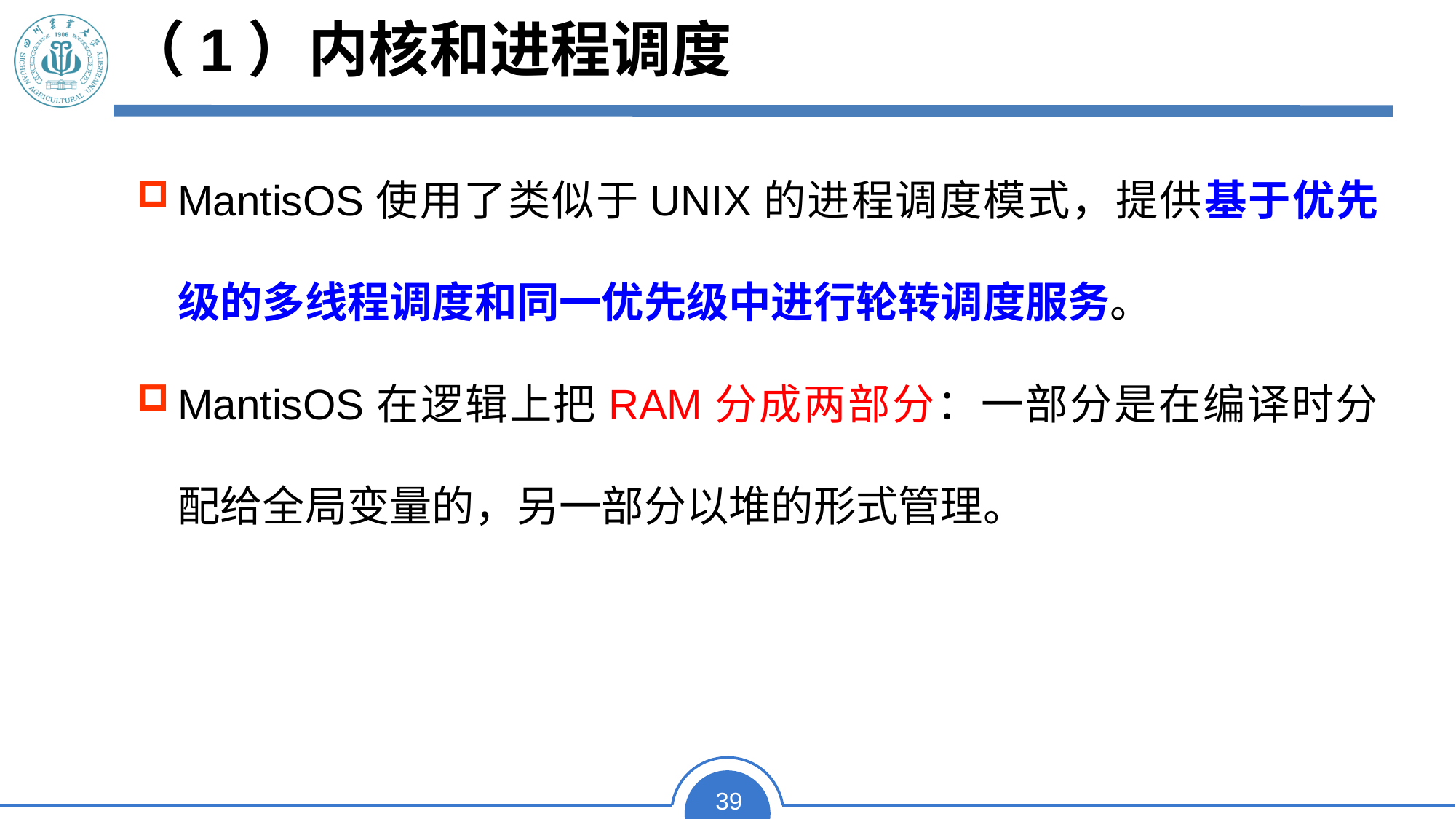

# （1）内核和进程调度
MantisOS使用了类似于UNIX的进程调度模式，提供基于优先级的多线程调度和同一优先级中进行轮转调度服务。
MantisOS在逻辑上把RAM分成两部分：一部分是在编译时分配给全局变量的，另一部分以堆的形式管理。